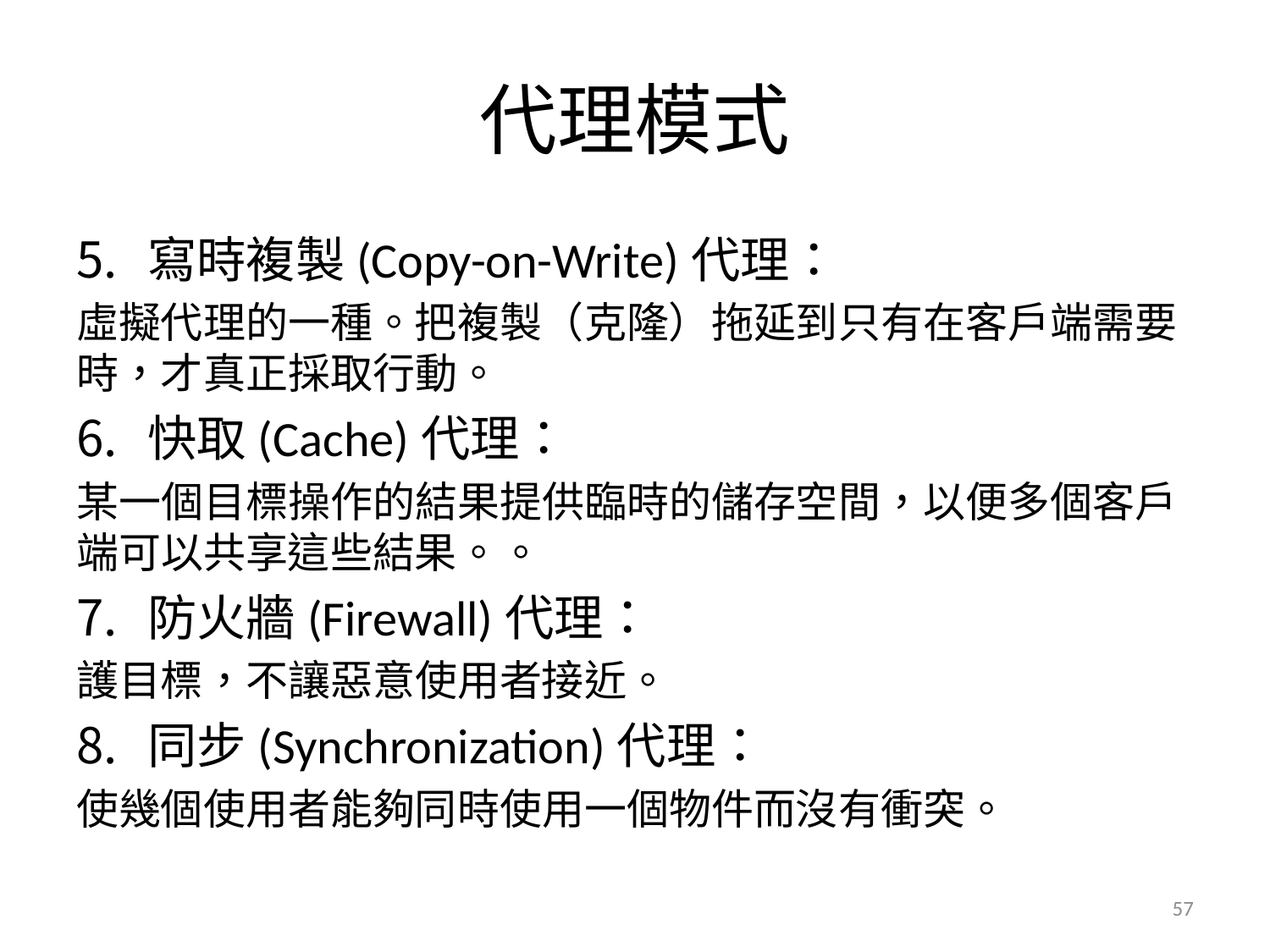

# 代理模式
寫時複製(Copy-on-Write)代理：
虛擬代理的一種。把複製（克隆）拖延到只有在客戶端需要時，才真正採取行動。
快取(Cache)代理：
某一個目標操作的結果提供臨時的儲存空間，以便多個客戶端可以共享這些結果。。
防火牆(Firewall)代理：
護目標，不讓惡意使用者接近。
同步(Synchronization)代理：
使幾個使用者能夠同時使用一個物件而沒有衝突。
57